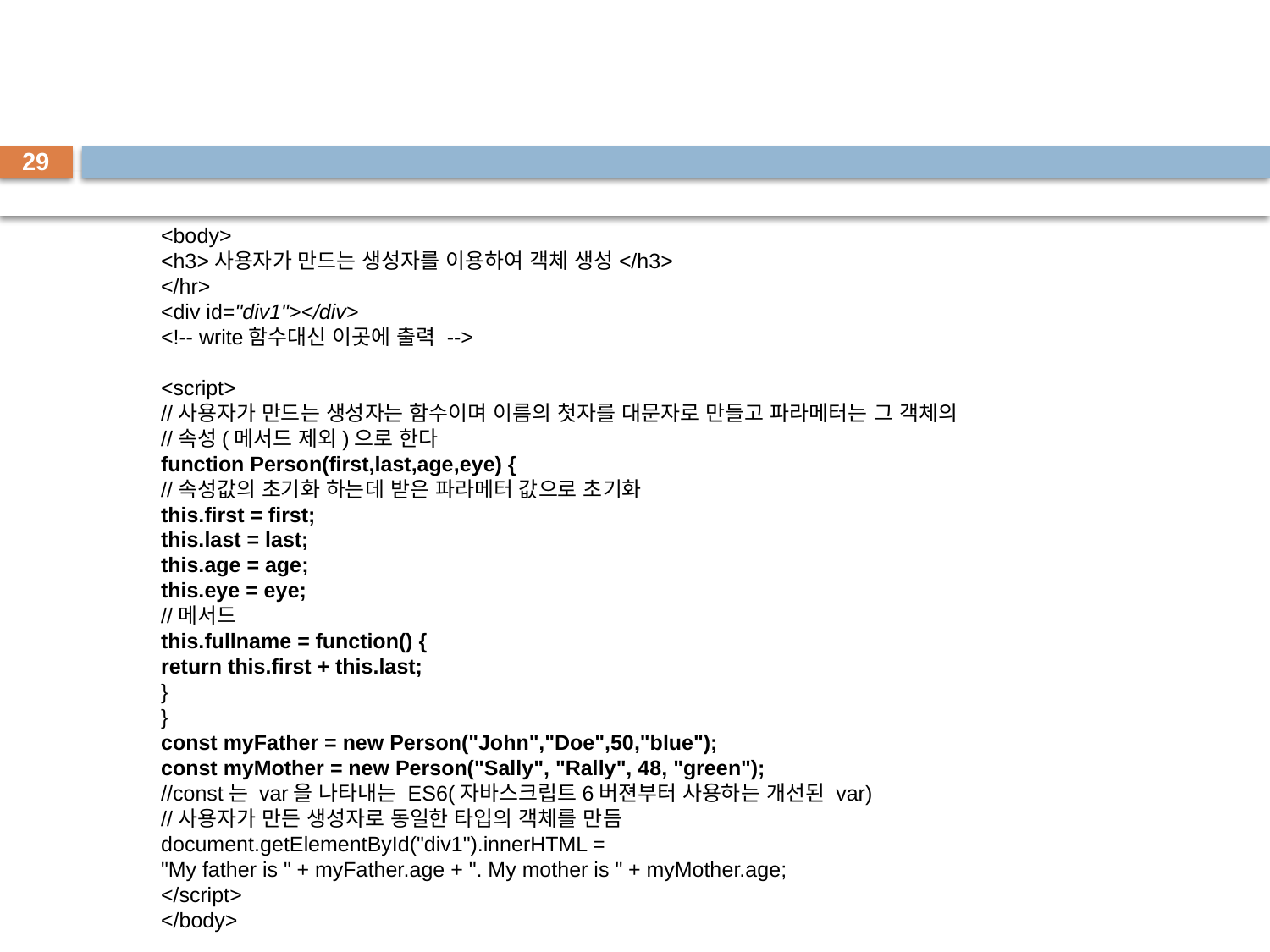

#
29
<body>
<h3>사용자가 만드는 생성자를 이용하여 객체 생성</h3>
</hr>
<div id="div1"></div>
<!-- write함수대신 이곳에 출력 -->

<script>
//사용자가 만드는 생성자는 함수이며 이름의 첫자를 대문자로 만들고 파라메터는 그 객체의
//속성(메서드 제외)으로 한다
function Person(first,last,age,eye) {
//속성값의 초기화 하는데 받은 파라메터 값으로 초기화
this.first = first;
this.last = last;
this.age = age;
this.eye = eye;
//메서드
this.fullname = function() {
return this.first + this.last;
}
}
const myFather = new Person("John","Doe",50,"blue");
const myMother = new Person("Sally", "Rally", 48, "green");
//const는 var을 나타내는 ES6(자바스크립트6버젼부터 사용하는 개선된 var)
//사용자가 만든 생성자로 동일한 타입의 객체를 만듬
document.getElementById("div1").innerHTML =
"My father is " + myFather.age + ". My mother is " + myMother.age;
</script>
</body>